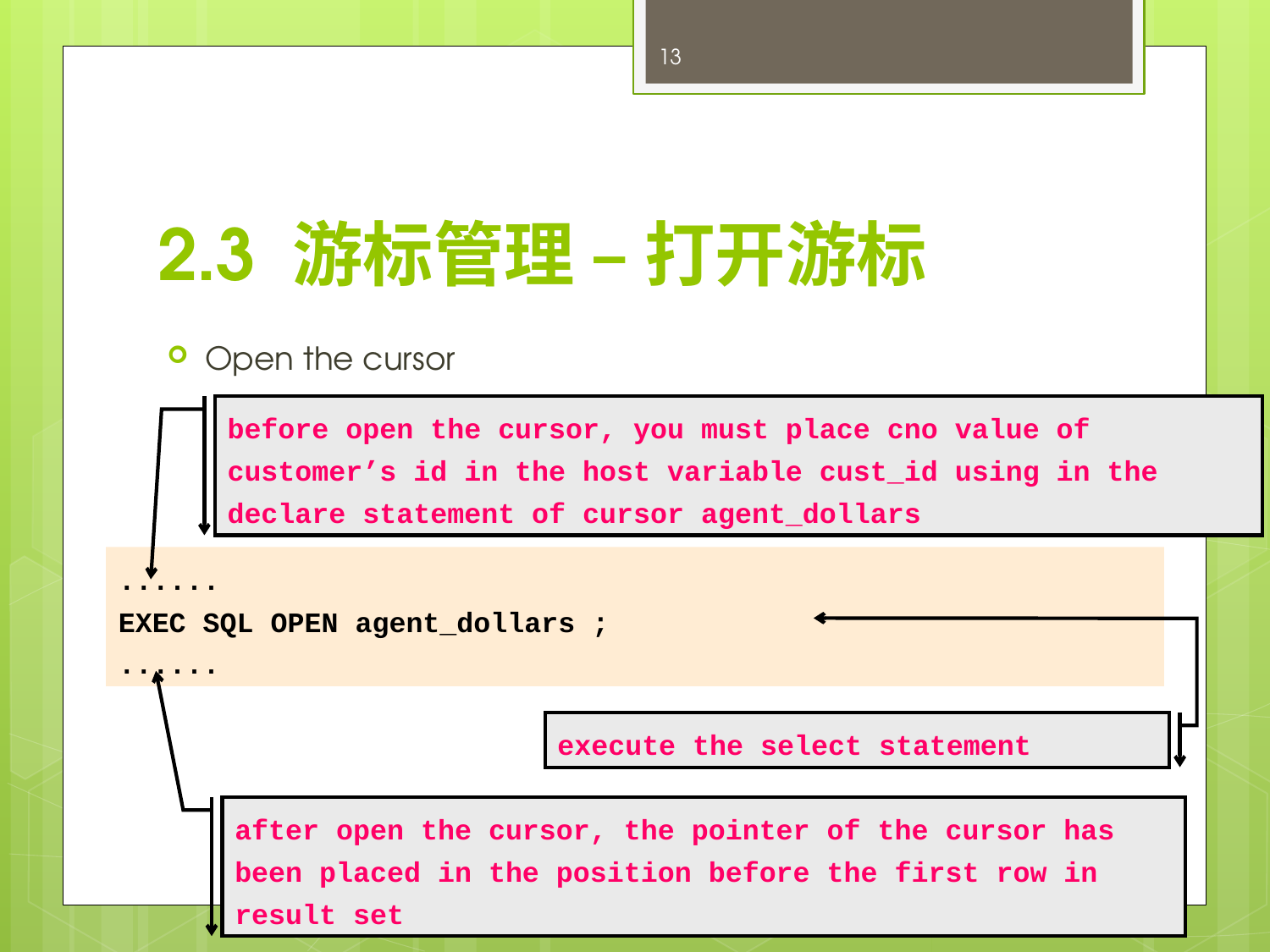

13
# 2.3 游标管理 – 打开游标
Open the cursor
before open the cursor, you must place cno value of customer’s id in the host variable cust_id using in the declare statement of cursor agent_dollars
......
EXEC SQL OPEN agent_dollars ;
......
execute the select statement
after open the cursor, the pointer of the cursor has been placed in the position before the first row in result set